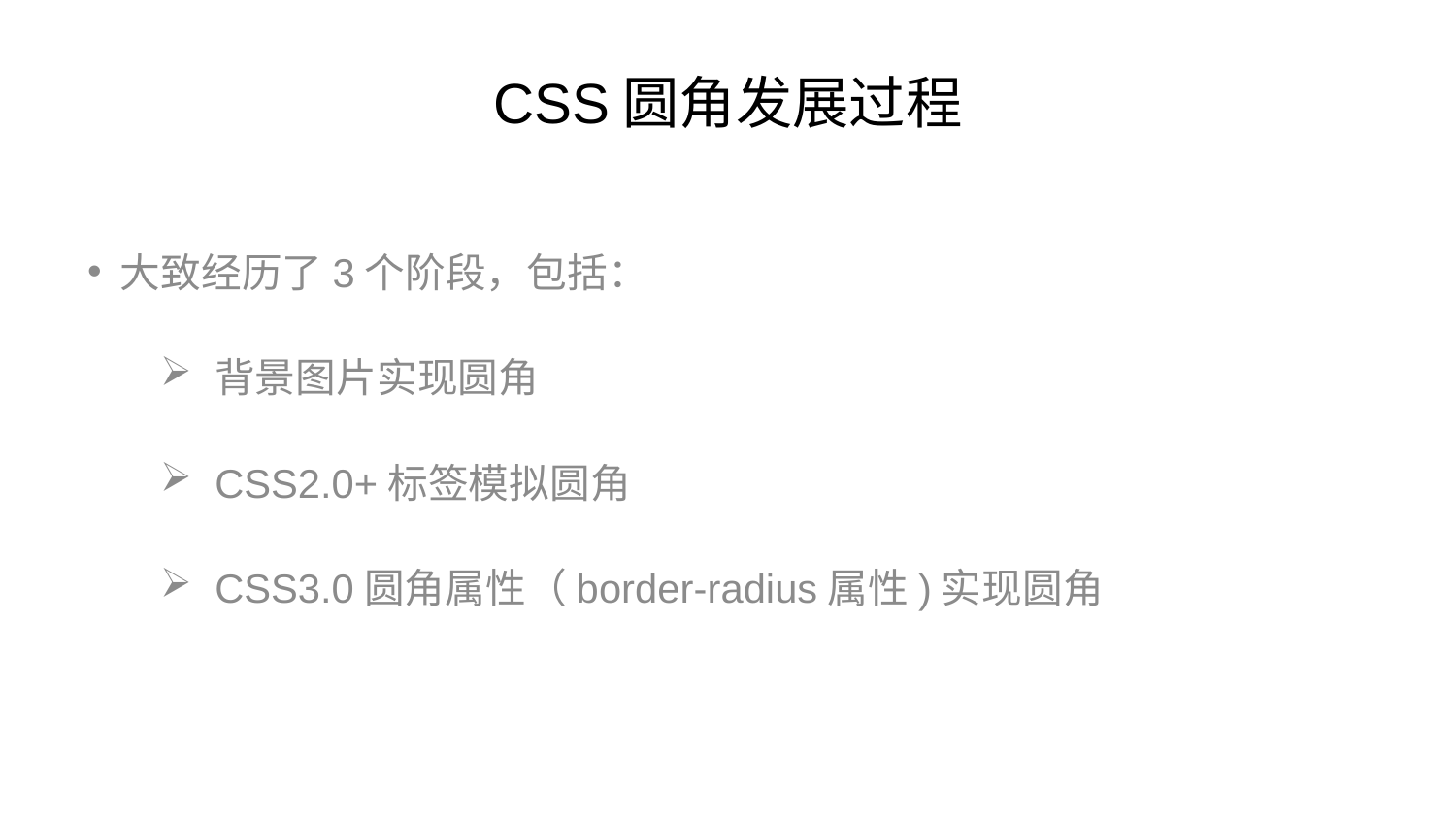

CSS圆角发展过程
 大致经历了3个阶段，包括：
背景图片实现圆角
CSS2.0+标签模拟圆角
CSS3.0圆角属性（border-radius属性)实现圆角